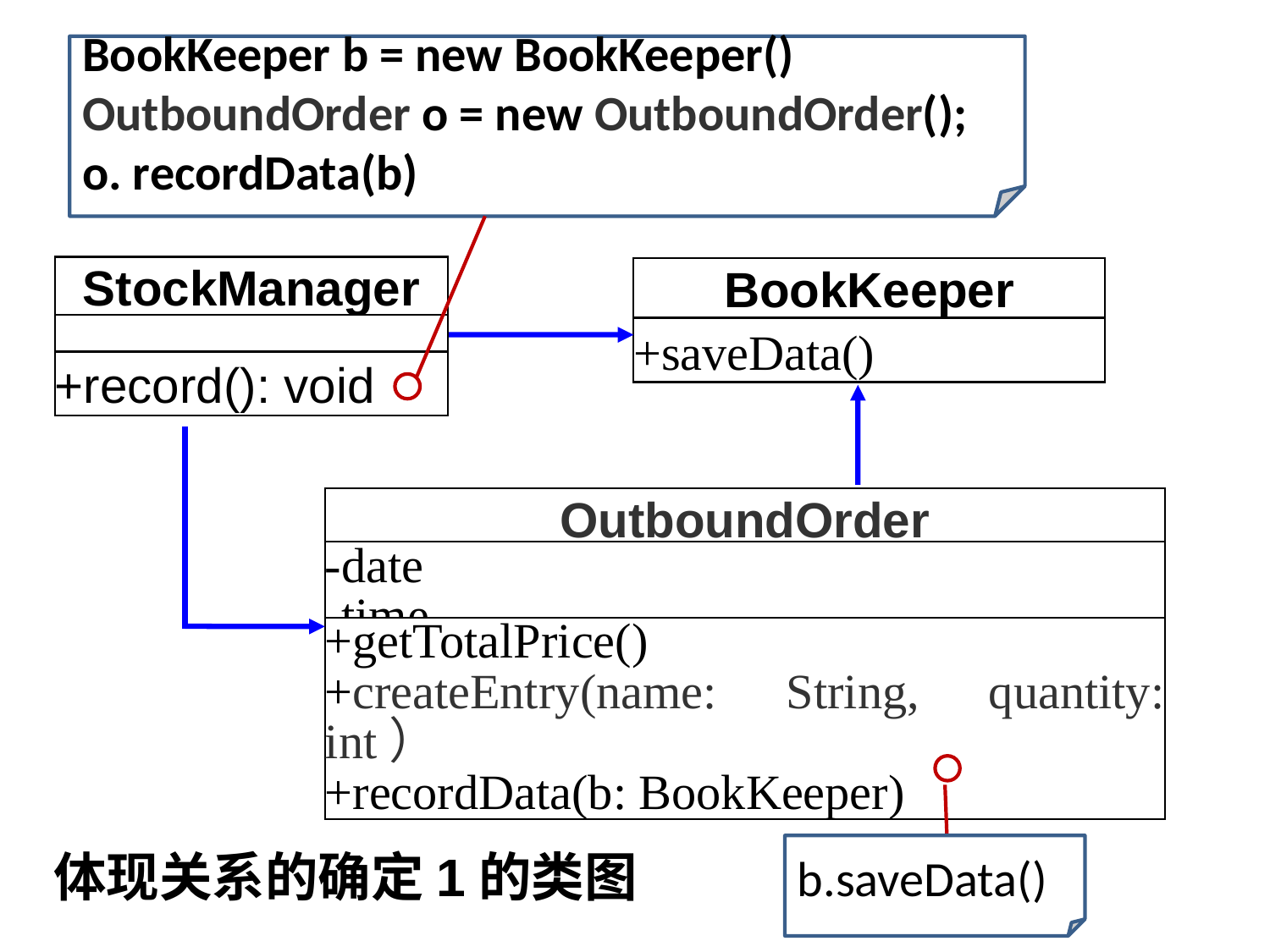

BookKeeper b = new BookKeeper()
OutboundOrder o = new OutboundOrder();
o. recordData(b)
StockManager
BookKeeper

+saveData()

+record(): void

OutboundOrder
-date
-time

+getTotalPrice()
+createEntry(name: String, quantity: int）
+recordData(b: BookKeeper)

b.saveData()
体现关系的确定1的类图